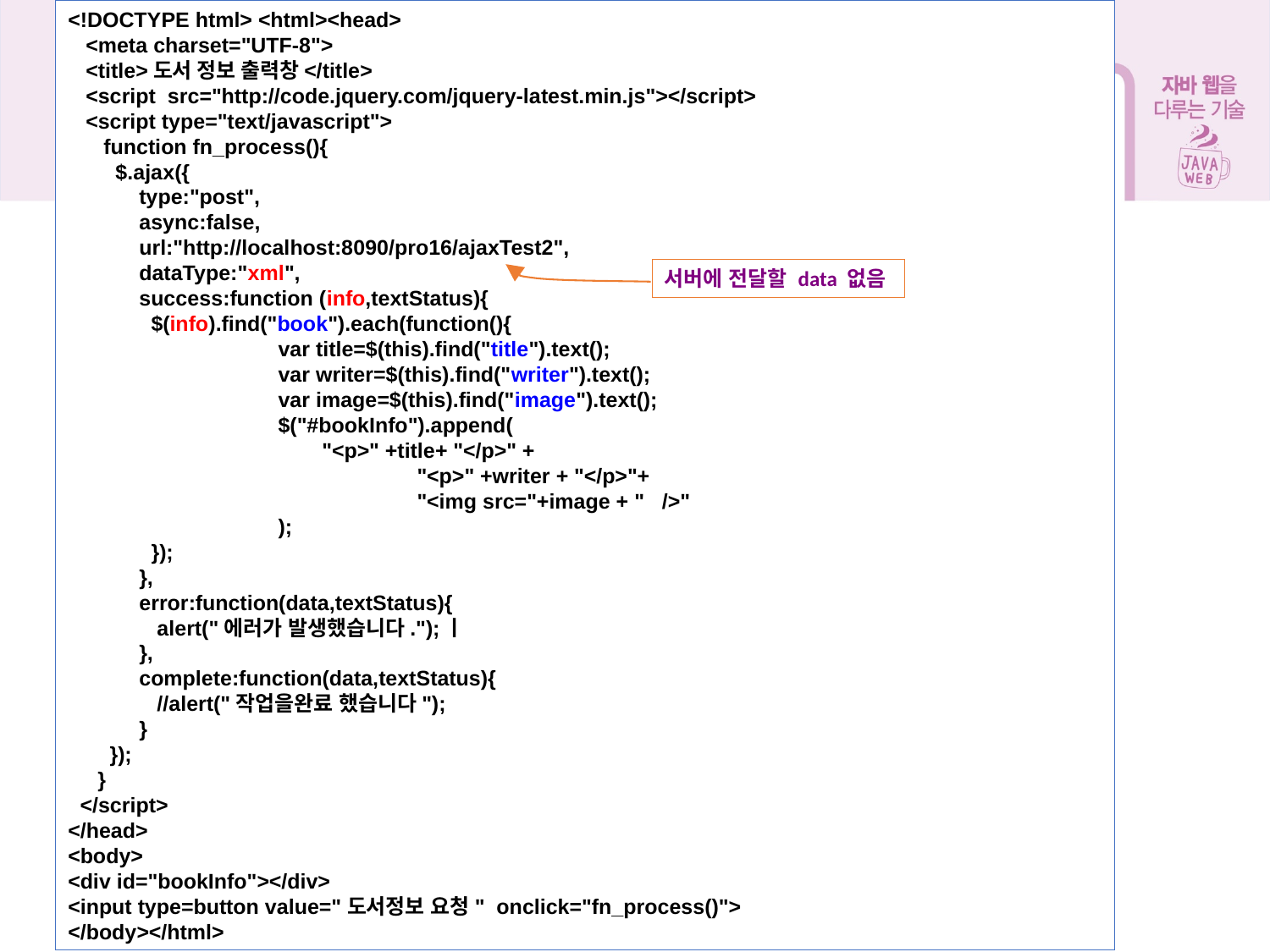

<!DOCTYPE html> <html><head>
   <meta charset="UTF-8">
   <title>도서 정보 출력창</title>
   <script  src="http://code.jquery.com/jquery-latest.min.js"></script>
   <script type="text/javascript">
      function fn_process(){
        $.ajax({
            type:"post",
            async:false,
            url:"http://localhost:8090/pro16/ajaxTest2",
            dataType:"xml",
            success:function (info,textStatus){
              $(info).find("book").each(function(){
	              var title=$(this).find("title").text();
	              var writer=$(this).find("writer").text();
	              var image=$(this).find("image").text();
	              $("#bookInfo").append(
	                  	"<p>" +title+ "</p>" +
		                "<p>" +writer + "</p>"+
	 	                "<img src="+image + "   />"
	              );
              });
            },
            error:function(data,textStatus){
               alert("에러가 발생했습니다.");ㅣ
            },
            complete:function(data,textStatus){
               //alert("작업을완료 했습니다");
            }
       });
     }
  </script>
</head>
<body>
<div id="bookInfo"></div>
<input type=button value="도서정보 요청"  onclick="fn_process()">
</body></html>
16장 HTML5와 제이쿼리
서버에 전달할 data 없음